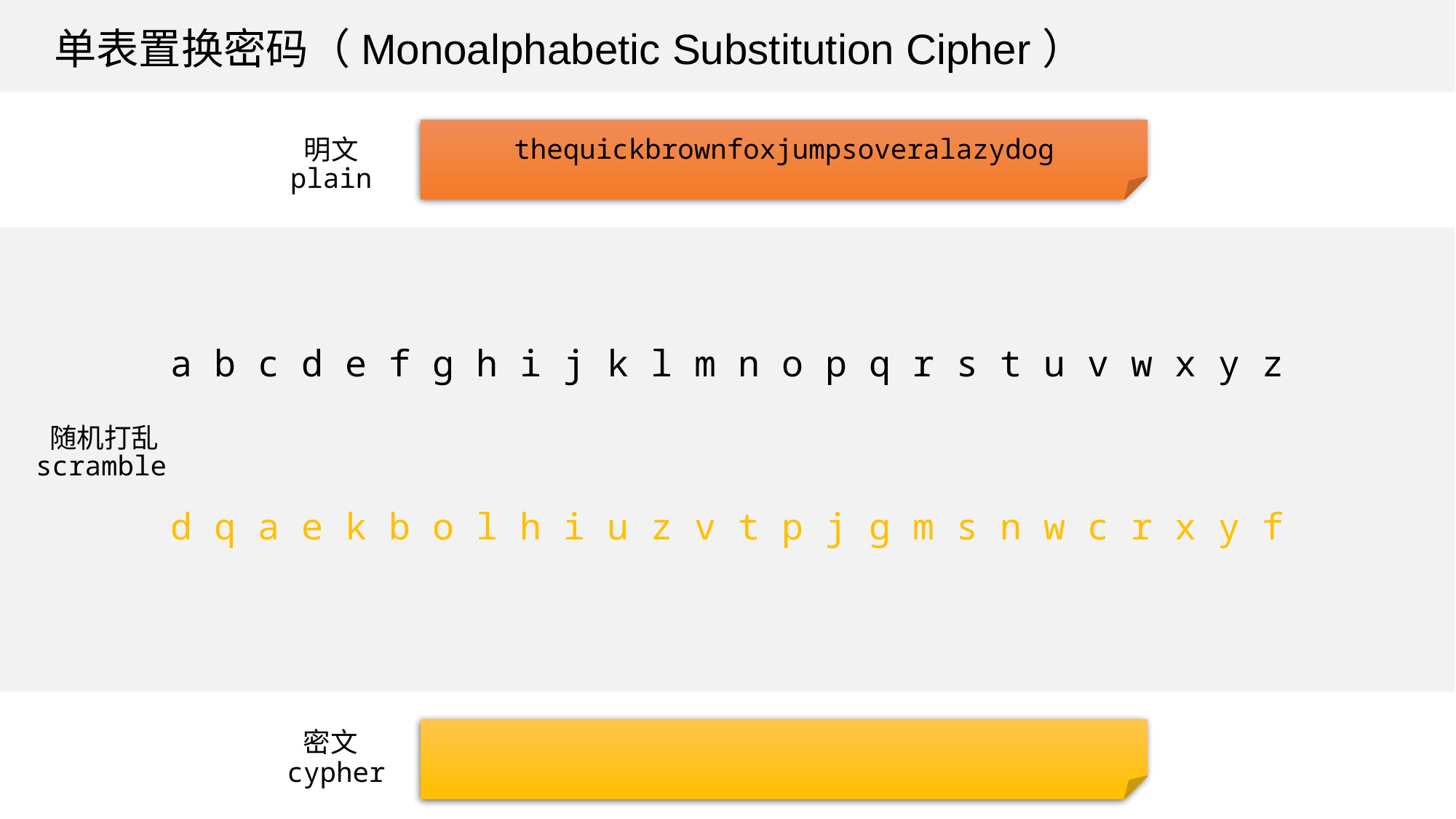

单表置换密码（Monoalphabetic Substitution Cipher）
thequickbrownfoxjumpsoveralazydog
明文
plain

a b c d e f g h i j k l m n o p q r s t u v w x y z
随机打乱
scramble
d q a e k b o l h i u z v t p j g m s n w c r x y f

密文
cypher